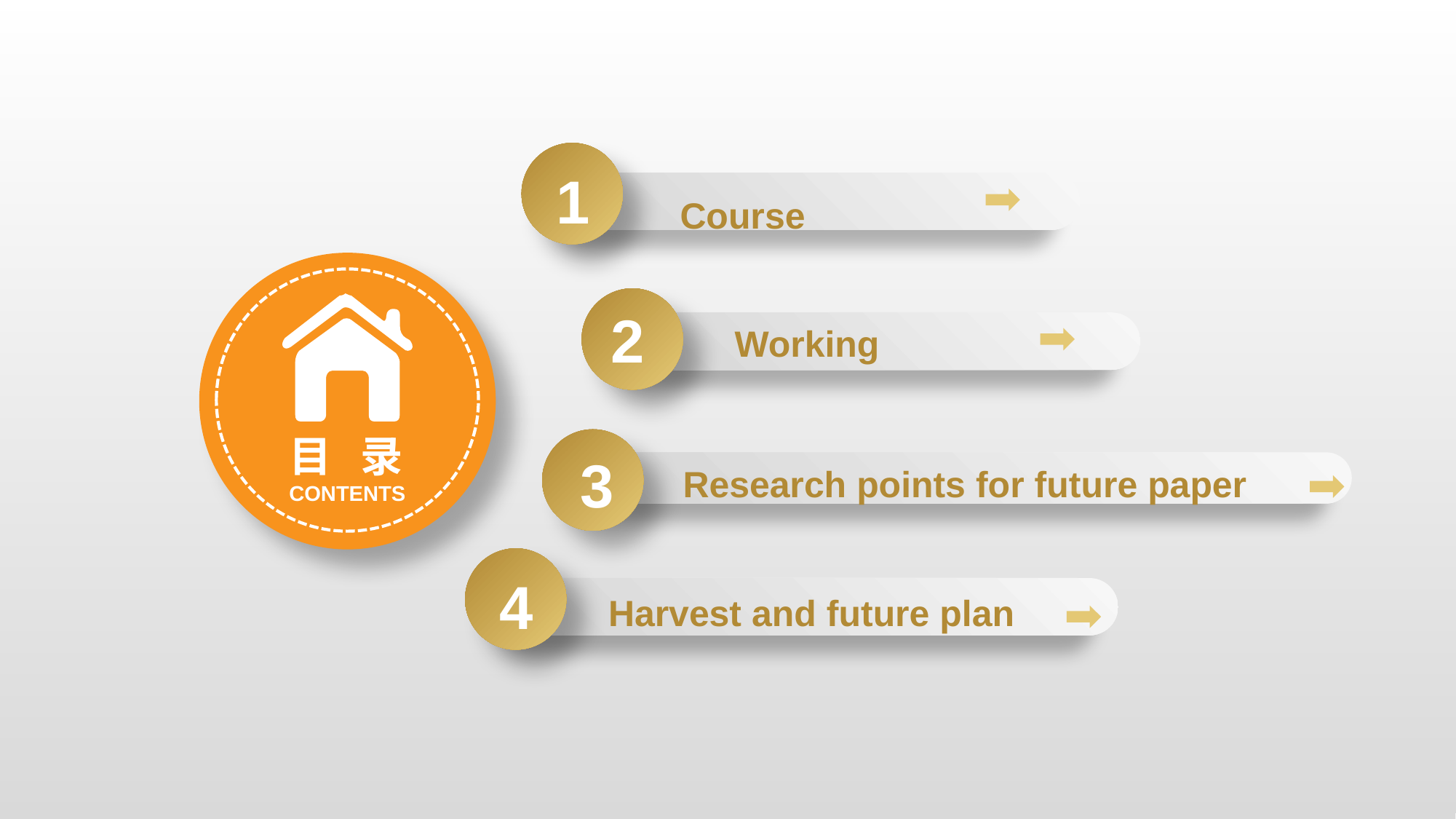

Course
1

    Working

2

目   录
CONTENTS

3

    Research points for future paper

    Harvest and future plan
4